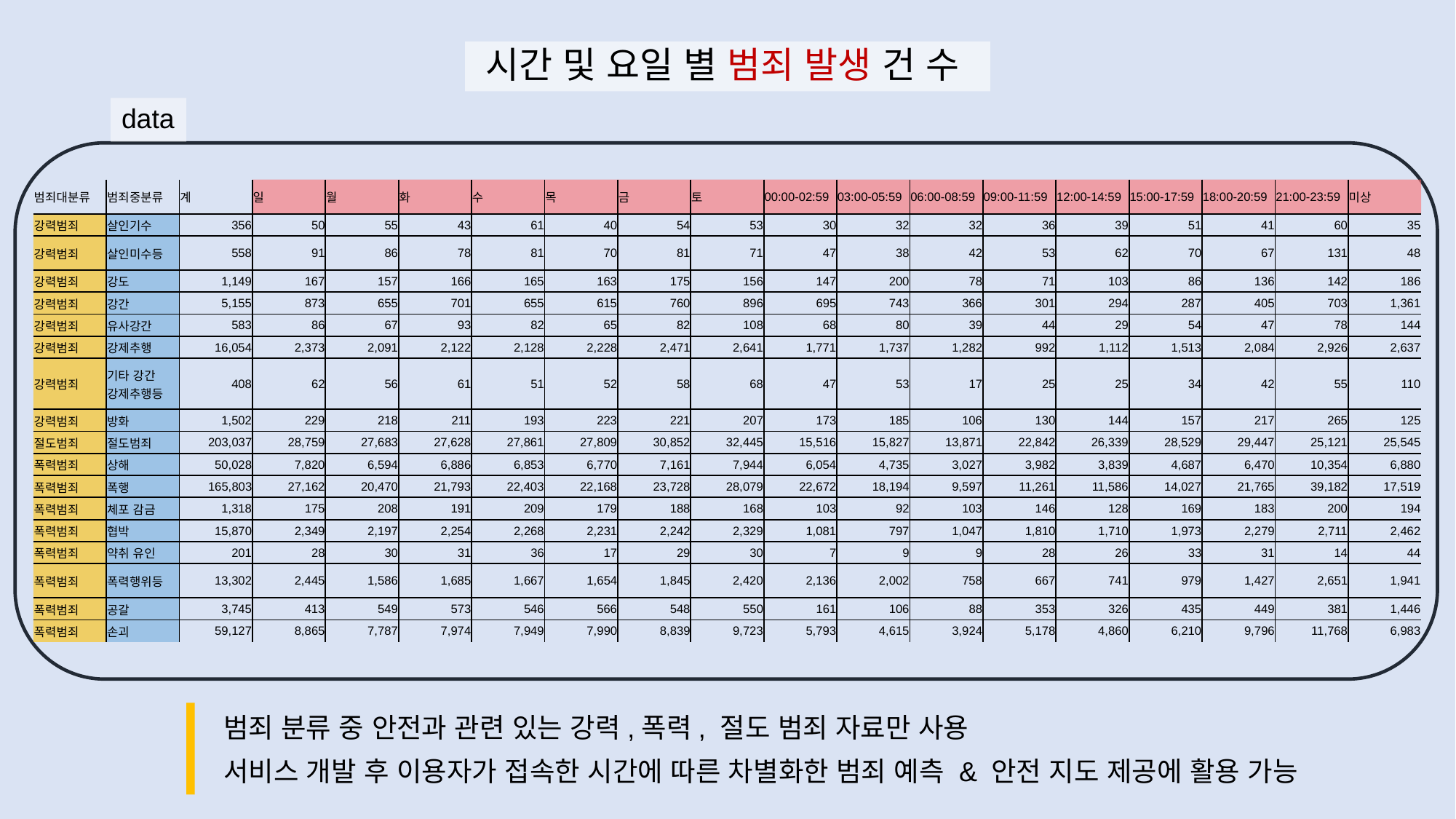

# 시간 및 요일 별 범죄 발생 건 수
data

| 범죄대분류 | 범죄중분류 | 계 | 일 | 월 | 화 | 수 | 목 | 금 | 토 | 00:00-02:59 | 03:00-05:59 | 06:00-08:59 | 09:00-11:59 | 12:00-14:59 | 15:00-17:59 | 18:00-20:59 | 21:00-23:59 | 미상 |
| --- | --- | --- | --- | --- | --- | --- | --- | --- | --- | --- | --- | --- | --- | --- | --- | --- | --- | --- |
| 강력범죄 | 살인기수 | 356 | 50 | 55 | 43 | 61 | 40 | 54 | 53 | 30 | 32 | 32 | 36 | 39 | 51 | 41 | 60 | 35 |
| 강력범죄 | 살인미수등 | 558 | 91 | 86 | 78 | 81 | 70 | 81 | 71 | 47 | 38 | 42 | 53 | 62 | 70 | 67 | 131 | 48 |
| 강력범죄 | 강도 | 1,149 | 167 | 157 | 166 | 165 | 163 | 175 | 156 | 147 | 200 | 78 | 71 | 103 | 86 | 136 | 142 | 186 |
| 강력범죄 | 강간 | 5,155 | 873 | 655 | 701 | 655 | 615 | 760 | 896 | 695 | 743 | 366 | 301 | 294 | 287 | 405 | 703 | 1,361 |
| 강력범죄 | 유사강간 | 583 | 86 | 67 | 93 | 82 | 65 | 82 | 108 | 68 | 80 | 39 | 44 | 29 | 54 | 47 | 78 | 144 |
| 강력범죄 | 강제추행 | 16,054 | 2,373 | 2,091 | 2,122 | 2,128 | 2,228 | 2,471 | 2,641 | 1,771 | 1,737 | 1,282 | 992 | 1,112 | 1,513 | 2,084 | 2,926 | 2,637 |
| 강력범죄 | 기타 강간 강제추행등 | 408 | 62 | 56 | 61 | 51 | 52 | 58 | 68 | 47 | 53 | 17 | 25 | 25 | 34 | 42 | 55 | 110 |
| 강력범죄 | 방화 | 1,502 | 229 | 218 | 211 | 193 | 223 | 221 | 207 | 173 | 185 | 106 | 130 | 144 | 157 | 217 | 265 | 125 |
| 절도범죄 | 절도범죄 | 203,037 | 28,759 | 27,683 | 27,628 | 27,861 | 27,809 | 30,852 | 32,445 | 15,516 | 15,827 | 13,871 | 22,842 | 26,339 | 28,529 | 29,447 | 25,121 | 25,545 |
| 폭력범죄 | 상해 | 50,028 | 7,820 | 6,594 | 6,886 | 6,853 | 6,770 | 7,161 | 7,944 | 6,054 | 4,735 | 3,027 | 3,982 | 3,839 | 4,687 | 6,470 | 10,354 | 6,880 |
| 폭력범죄 | 폭행 | 165,803 | 27,162 | 20,470 | 21,793 | 22,403 | 22,168 | 23,728 | 28,079 | 22,672 | 18,194 | 9,597 | 11,261 | 11,586 | 14,027 | 21,765 | 39,182 | 17,519 |
| 폭력범죄 | 체포 감금 | 1,318 | 175 | 208 | 191 | 209 | 179 | 188 | 168 | 103 | 92 | 103 | 146 | 128 | 169 | 183 | 200 | 194 |
| 폭력범죄 | 협박 | 15,870 | 2,349 | 2,197 | 2,254 | 2,268 | 2,231 | 2,242 | 2,329 | 1,081 | 797 | 1,047 | 1,810 | 1,710 | 1,973 | 2,279 | 2,711 | 2,462 |
| 폭력범죄 | 약취 유인 | 201 | 28 | 30 | 31 | 36 | 17 | 29 | 30 | 7 | 9 | 9 | 28 | 26 | 33 | 31 | 14 | 44 |
| 폭력범죄 | 폭력행위등 | 13,302 | 2,445 | 1,586 | 1,685 | 1,667 | 1,654 | 1,845 | 2,420 | 2,136 | 2,002 | 758 | 667 | 741 | 979 | 1,427 | 2,651 | 1,941 |
| 폭력범죄 | 공갈 | 3,745 | 413 | 549 | 573 | 546 | 566 | 548 | 550 | 161 | 106 | 88 | 353 | 326 | 435 | 449 | 381 | 1,446 |
| 폭력범죄 | 손괴 | 59,127 | 8,865 | 7,787 | 7,974 | 7,949 | 7,990 | 8,839 | 9,723 | 5,793 | 4,615 | 3,924 | 5,178 | 4,860 | 6,210 | 9,796 | 11,768 | 6,983 |

범죄 분류 중 안전과 관련 있는 강력,폭력, 절도 범죄 자료만 사용
서비스 개발 후 이용자가 접속한 시간에 따른 차별화한 범죄 예측 & 안전 지도 제공에 활용 가능